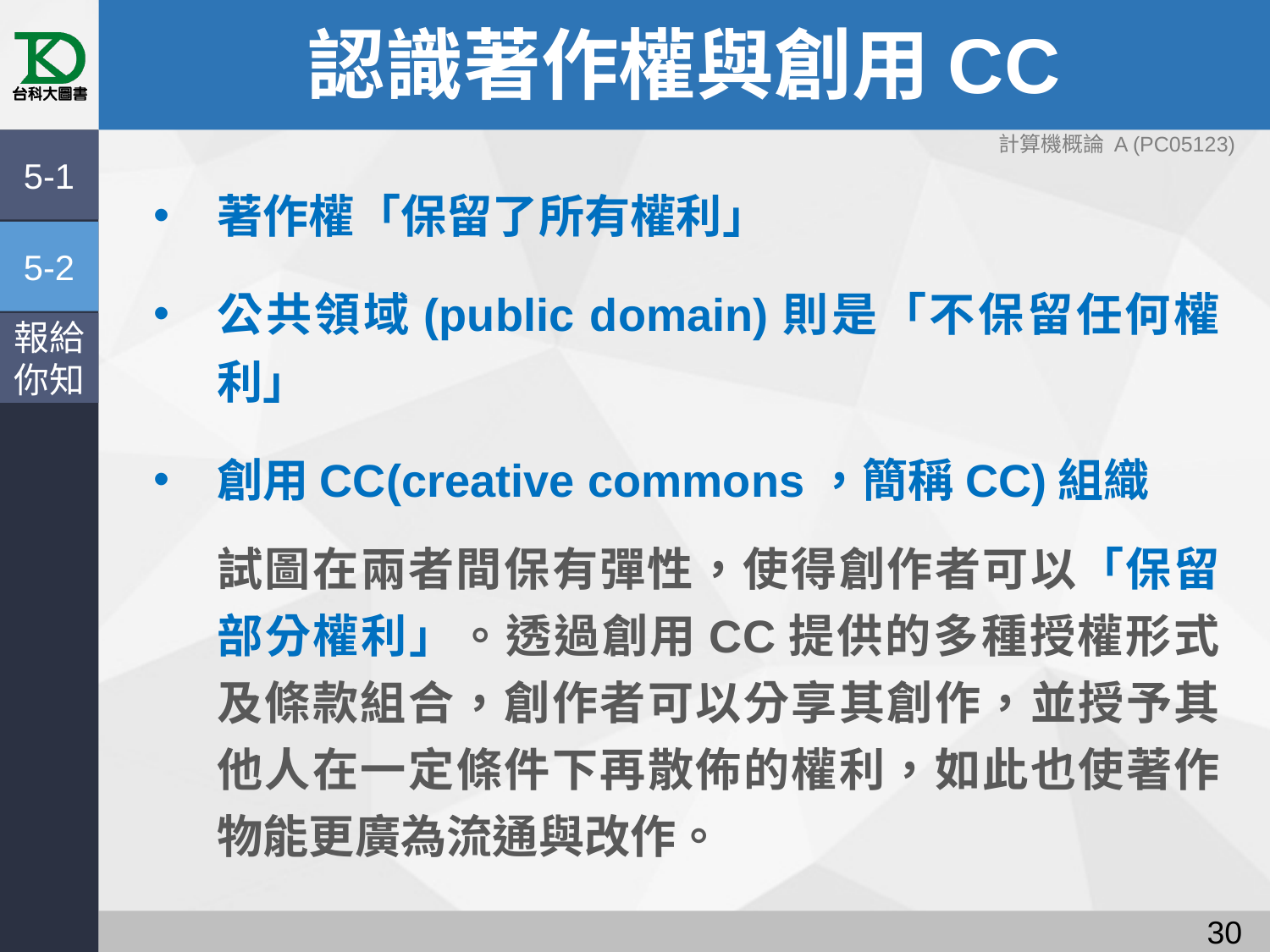

# 認識著作權與創用CC
計算機概論 A (PC05123)
5-1
著作權「保留了所有權利」
公共領域(public domain)則是「不保留任何權利」
創用CC(creative commons，簡稱CC)組織
試圖在兩者間保有彈性，使得創作者可以「保留部分權利」。透過創用CC提供的多種授權形式及條款組合，創作者可以分享其創作，並授予其他人在一定條件下再散佈的權利，如此也使著作物能更廣為流通與改作。
5-2
報給
你知
30